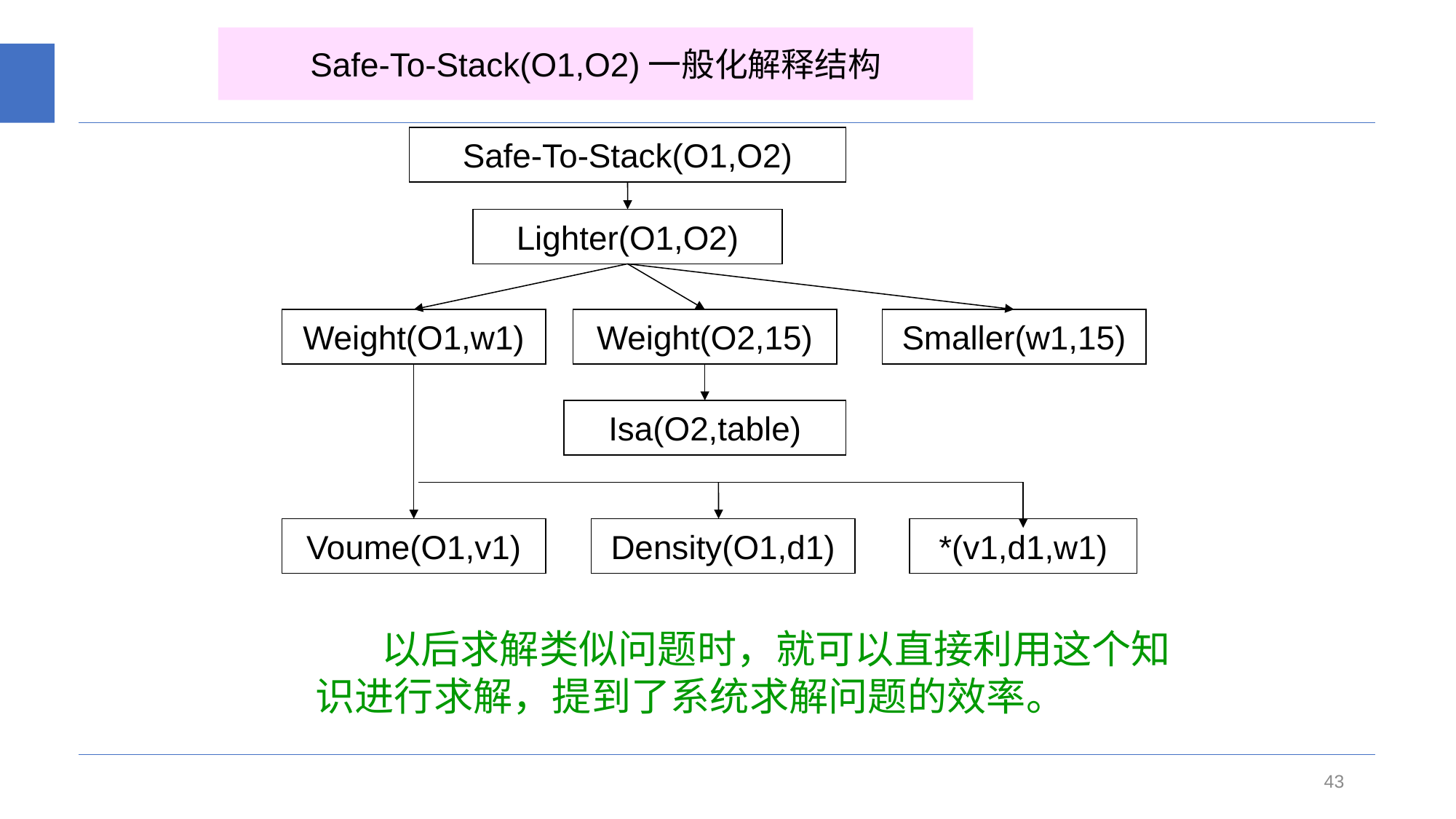

Safe-To-Stack(O1,O2)一般化解释结构
Safe-To-Stack(O1,O2)

Lighter(O1,O2)
Weight(O1,w1)
Weight(O2,15)
Smaller(w1,15)
Isa(O2,table)

Voume(O1,v1)
Density(O1,d1)
*(v1,d1,w1)
              以后求解类似问题时，就可以直接利用这个知识进行求解，提到了系统求解问题的效率。
43